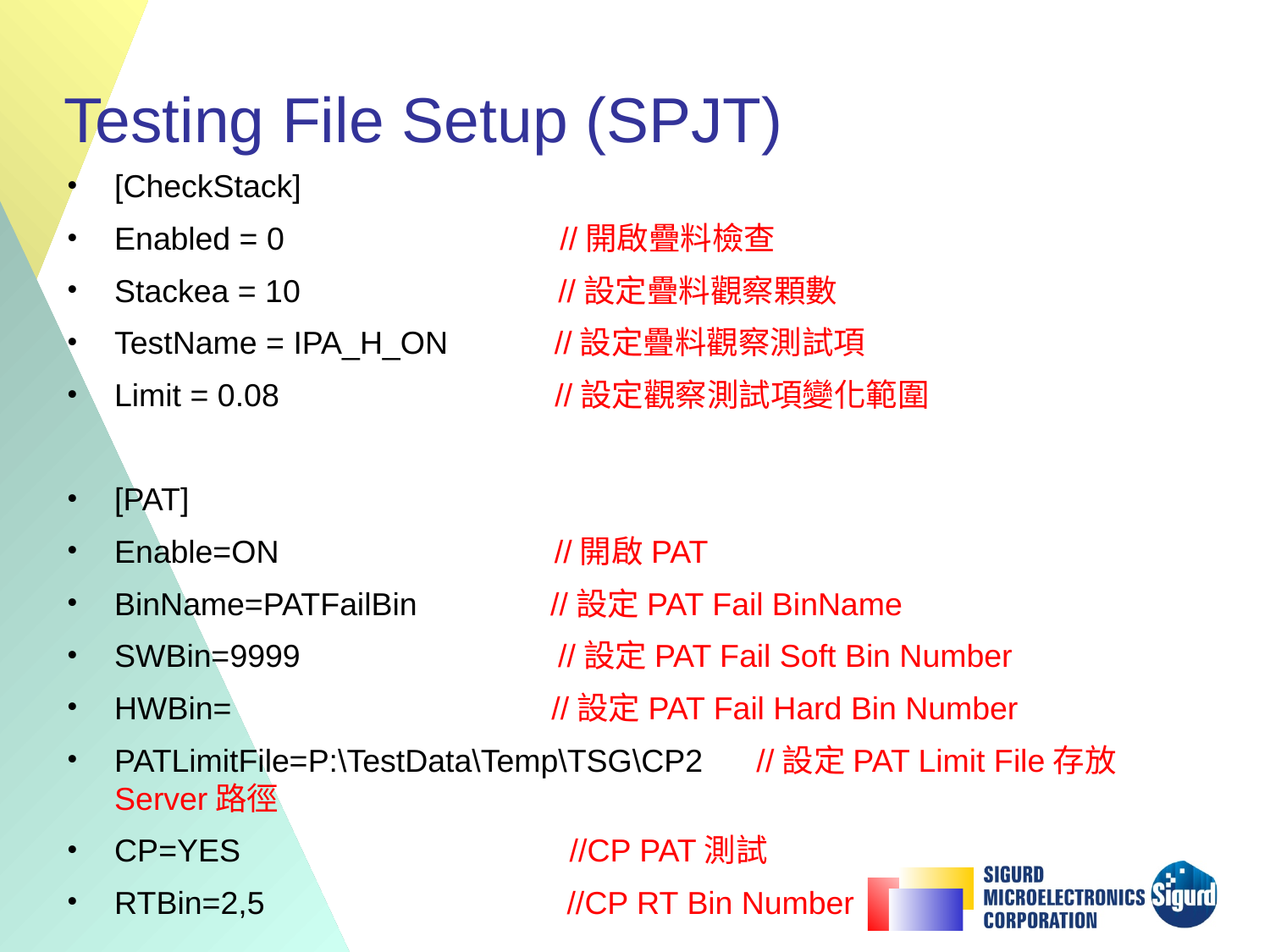

# Testing File Setup (SPJT)
[CheckStack]
Enabled = 0                               //開啟疊料檢查
Stackea = 10                             //設定疊料觀察顆數
TestName = IPA_H_ON            //設定疊料觀察測試項
Limit = 0.08                               //設定觀察測試項變化範圍

[PAT]
Enable=ON                               //開啟PAT
BinName=PATFailBin               //設定PAT Fail BinName
SWBin=9999                             //設定PAT Fail Soft Bin Number
HWBin=                                    //設定PAT Fail Hard Bin Number
PATLimitFile=P:\TestData\Temp\TSG\CP2      //設定PAT Limit File存放Server路徑
CP=YES                                     //CP PAT測試
RTBin=2,5                                  //CP RT Bin Number